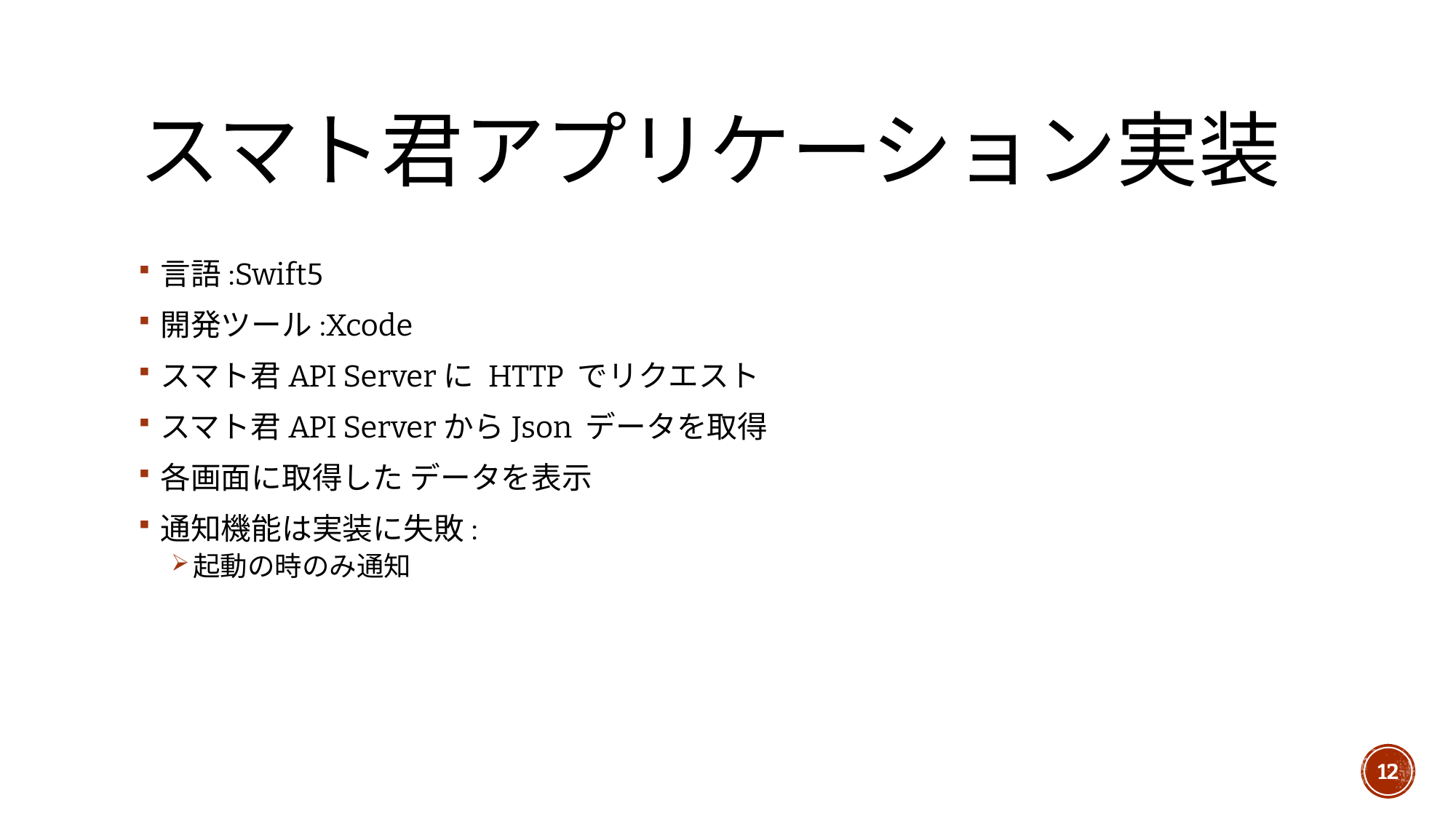

# スマト君アプリケーション実装
言語:Swift5
開発ツール:Xcode
スマト君API Serverに HTTP でリクエスト
スマト君API ServerからJson データを取得
各画面に取得した データを表示
通知機能は実装に失敗:
起動の時のみ通知

12